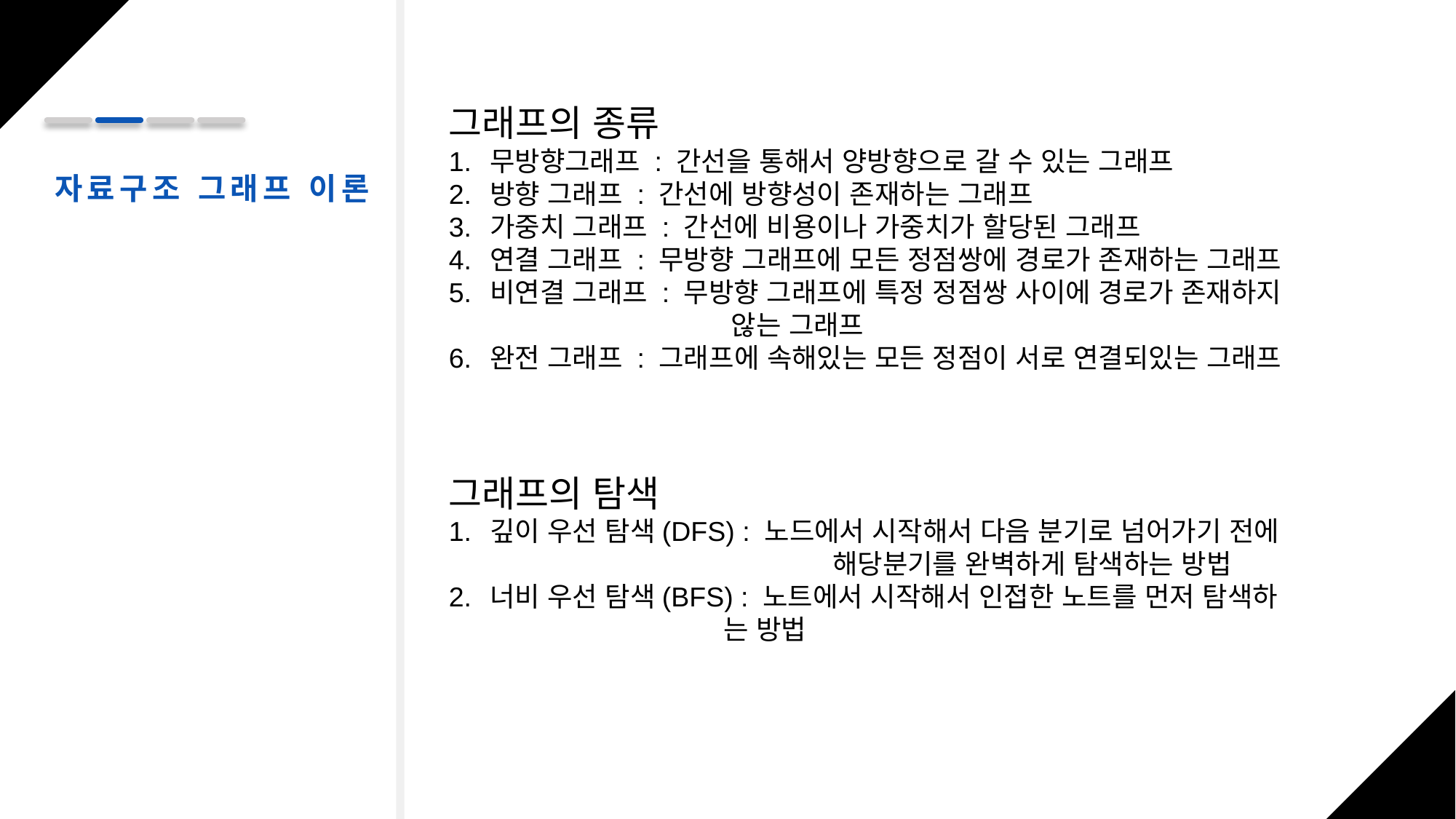

그래프의 종류
무방향그래프 : 간선을 통해서 양방향으로 갈 수 있는 그래프
방향 그래프 : 간선에 방향성이 존재하는 그래프
가중치 그래프 : 간선에 비용이나 가중치가 할당된 그래프
연결 그래프 : 무방향 그래프에 모든 정점쌍에 경로가 존재하는 그래프
비연결 그래프 : 무방향 그래프에 특정 정점쌍 사이에 경로가 존재하지                         		   않는 그래프
완전 그래프 : 그래프에 속해있는 모든 정점이 서로 연결되있는 그래프
자료구조 그래프 이론
그래프의 탐색
깊이 우선 탐색(DFS) : 노드에서 시작해서 다음 분기로 넘어가기 전에                  			  해당분기를 완벽하게 탐색하는 방법
너비 우선 탐색(BFS) : 노트에서 시작해서 인접한 노트를 먼저 탐색하			  는 방법